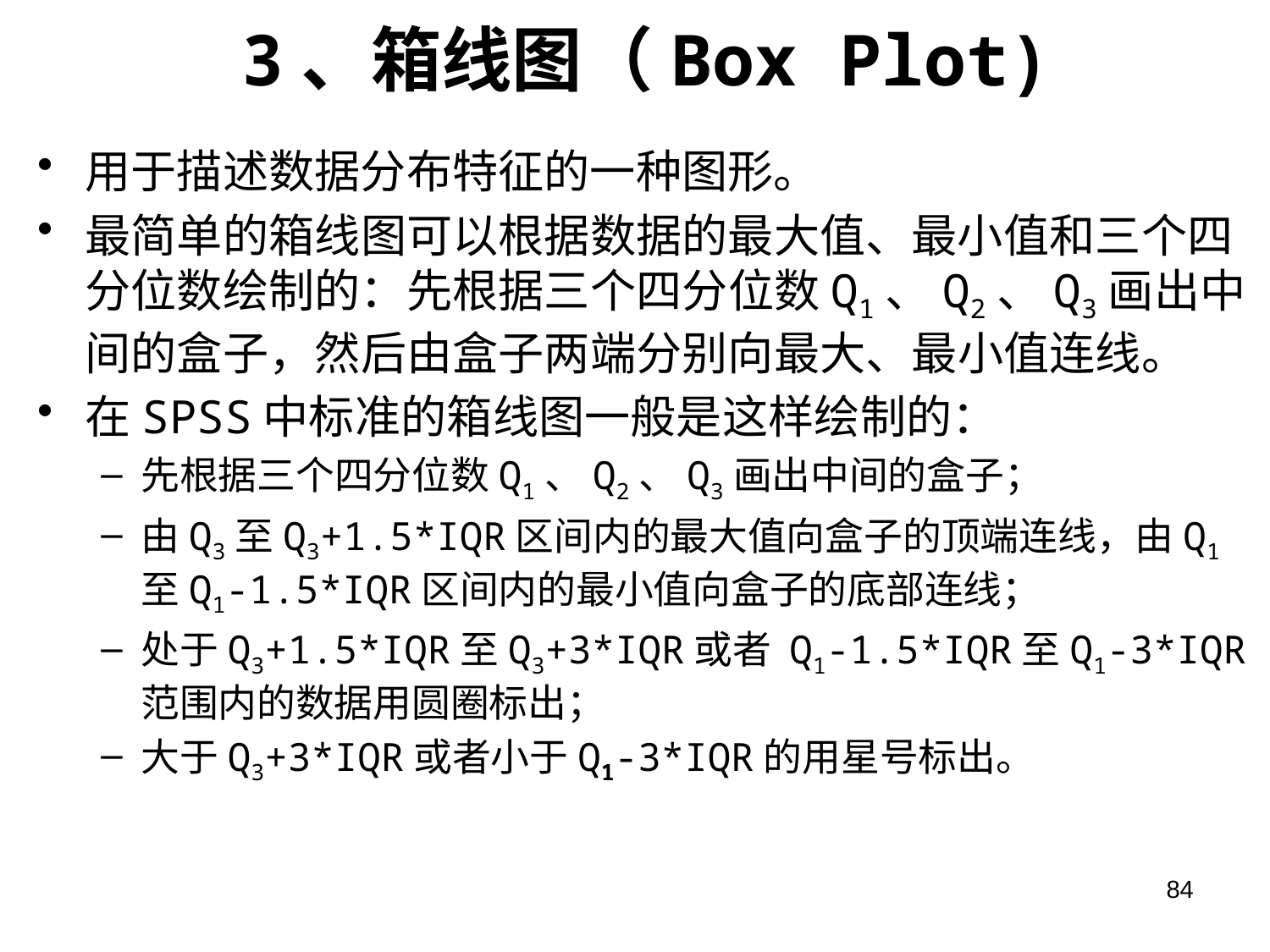

# 3、箱线图（Box Plot)
用于描述数据分布特征的一种图形。
最简单的箱线图可以根据数据的最大值、最小值和三个四分位数绘制的：先根据三个四分位数Q1、Q2、Q3画出中间的盒子，然后由盒子两端分别向最大、最小值连线。
在SPSS中标准的箱线图一般是这样绘制的：
先根据三个四分位数Q1、Q2、Q3画出中间的盒子；
由Q3至Q3+1.5*IQR区间内的最大值向盒子的顶端连线，由Q1至Q1-1.5*IQR区间内的最小值向盒子的底部连线；
处于Q3+1.5*IQR至Q3+3*IQR或者 Q1-1.5*IQR至Q1-3*IQR范围内的数据用圆圈标出；
大于Q3+3*IQR或者小于Q1-3*IQR的用星号标出。
84